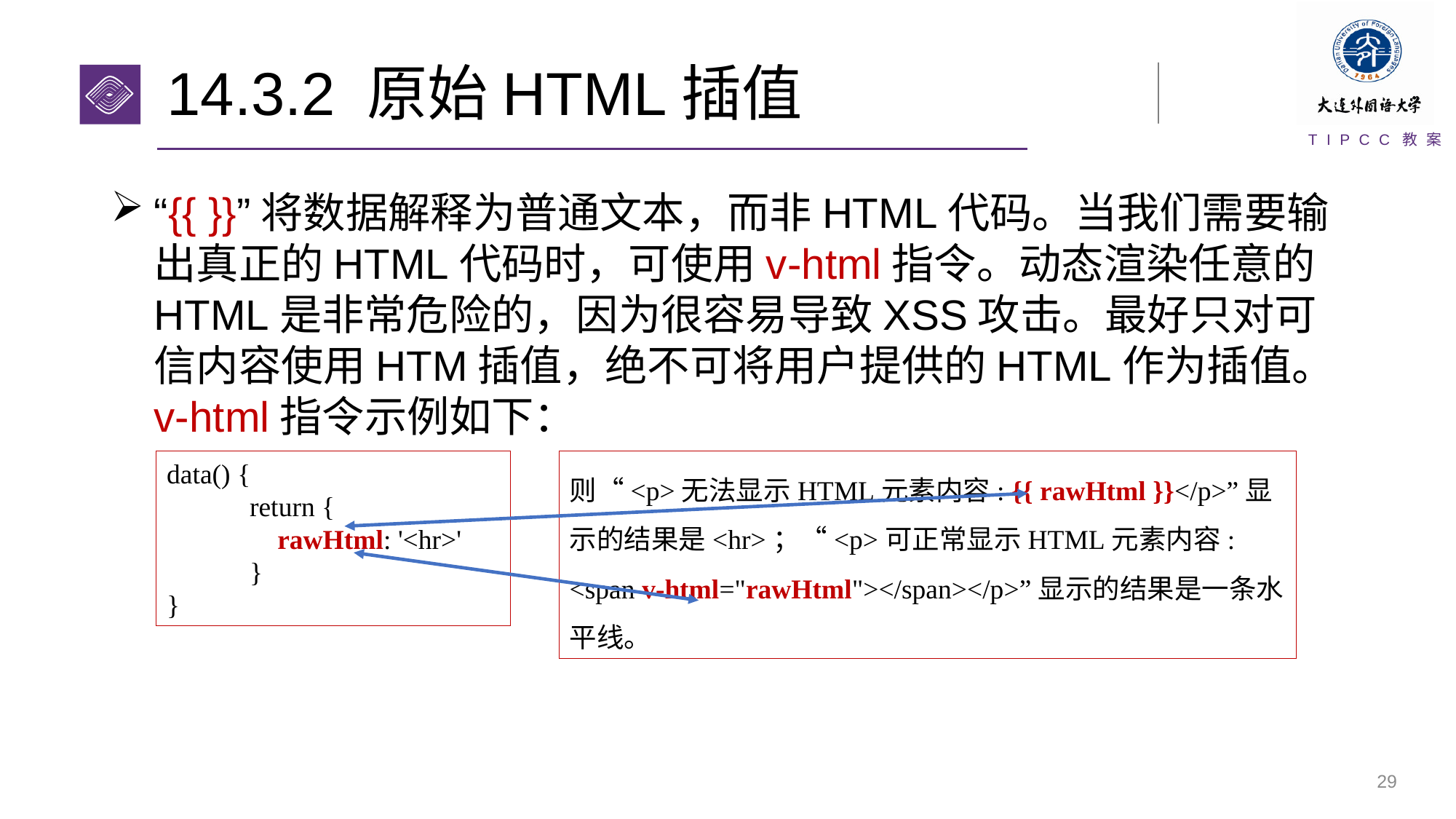

# 14.3.2 原始HTML插值
“{{ }}”将数据解释为普通文本，而非HTML代码。当我们需要输出真正的HTML代码时，可使用v-html指令。动态渲染任意的HTML是非常危险的，因为很容易导致XSS攻击。最好只对可信内容使用HTM插值，绝不可将用户提供的HTML作为插值。v-html指令示例如下：
data() {
            return {
                rawHtml: '<hr>'
            }
}
则“<p>无法显示HTML元素内容: {{ rawHtml }}</p>”显示的结果是<hr>；“<p>可正常显示HTML元素内容: <span v-html="rawHtml"></span></p>”显示的结果是一条水平线。
29